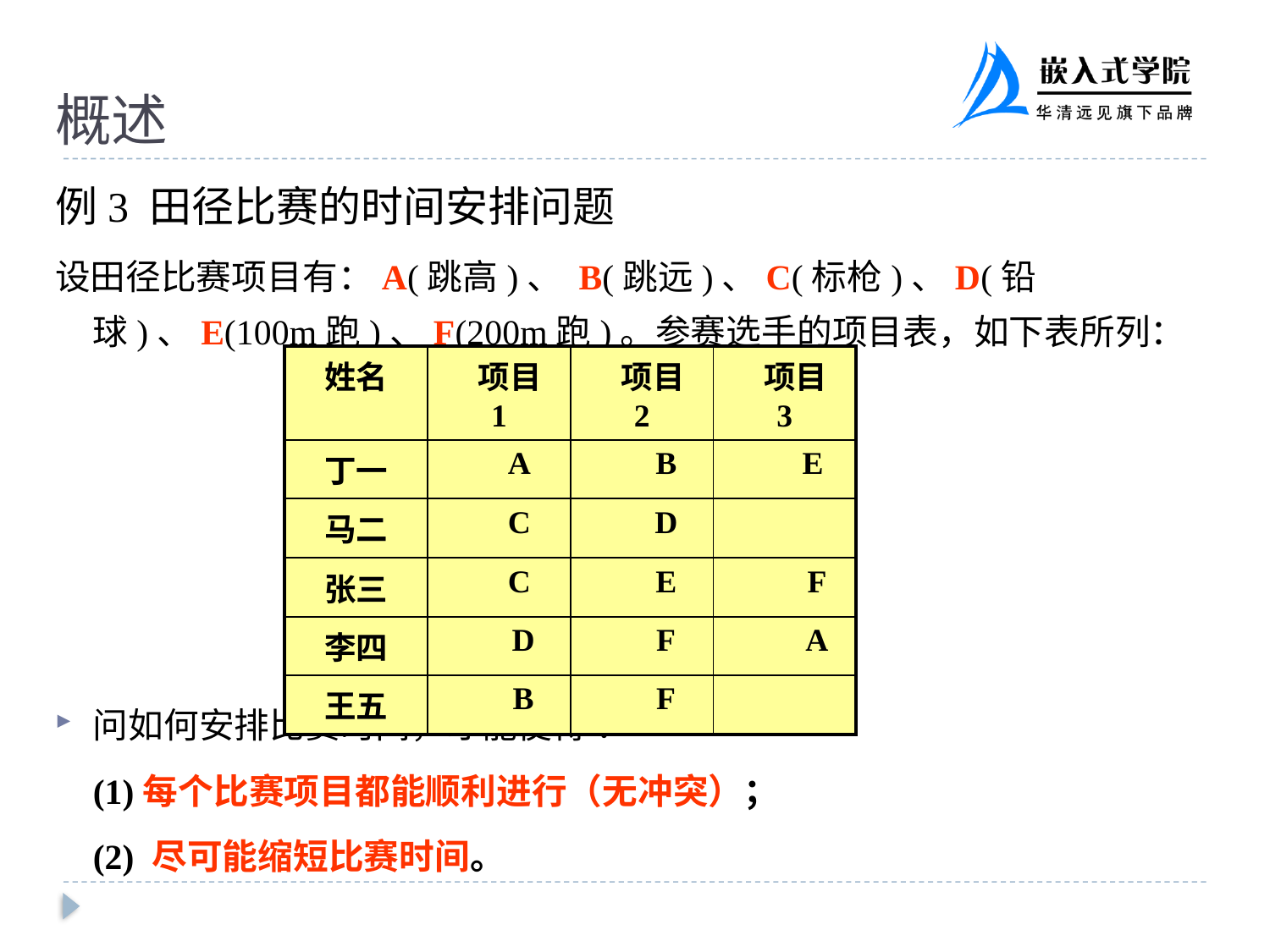

# 概述
例3 田径比赛的时间安排问题
设田径比赛项目有：A(跳高)、 B(跳远)、C(标枪)、D(铅球)、E(100m跑)、F(200m跑)。参赛选手的项目表，如下表所列：

问如何安排比赛时间，才能使得 ：
	(1)每个比赛项目都能顺利进行（无冲突）；
	(2) 尽可能缩短比赛时间。
| 姓名 | 项目1 | 项目2 | 项目3 |
| --- | --- | --- | --- |
| 丁一 | A | B | E |
| 马二 | C | D |  |
| 张三 | C | E | F |
| 李四 | D | F | A |
| 王五 | B | F |  |
7